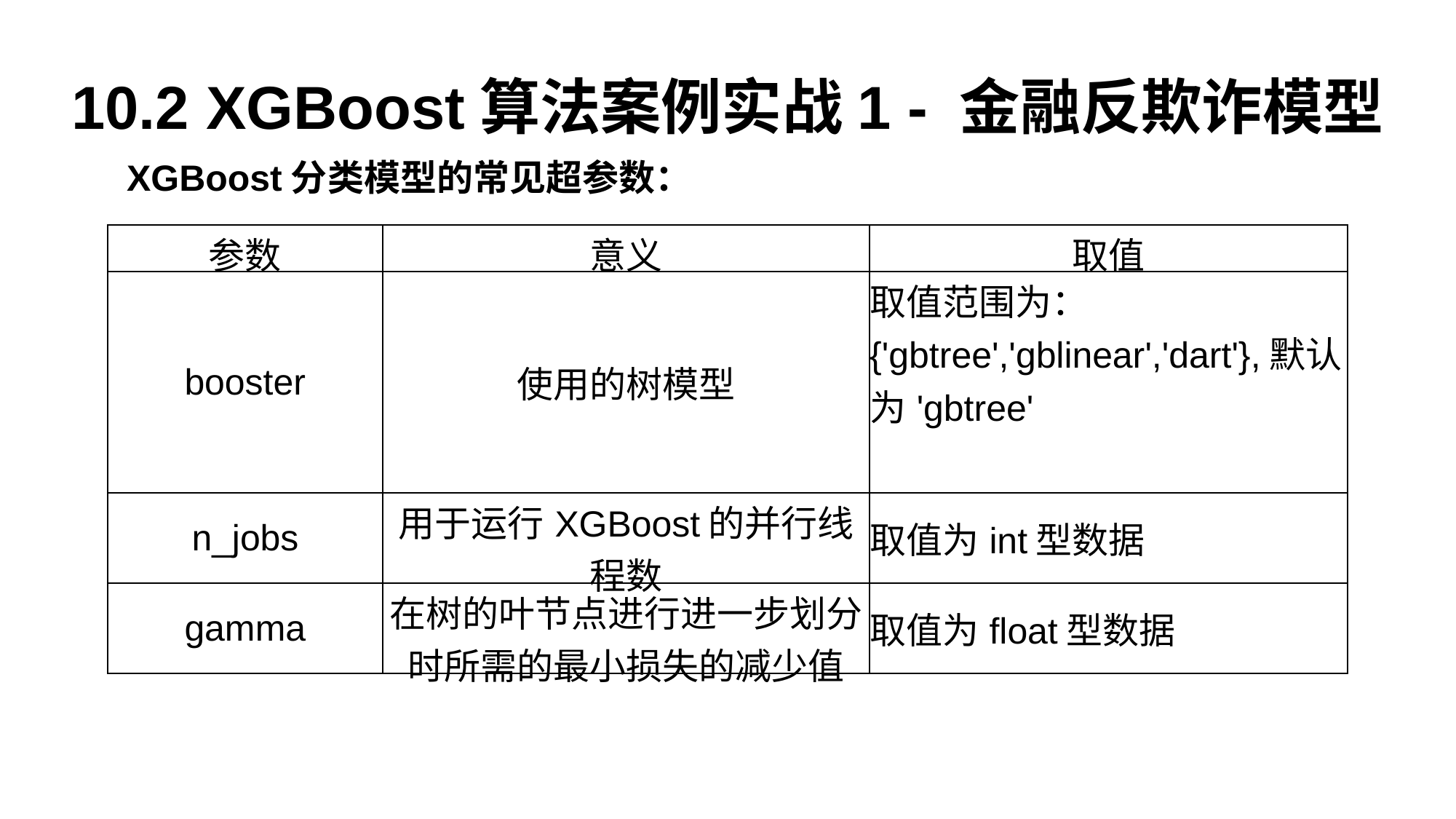

10.2 XGBoost算法案例实战1 - 金融反欺诈模型
XGBoost分类模型的常见超参数：
| 参数 | 意义 | 取值 |
| --- | --- | --- |
| booster | 使用的树模型 | 取值范围为：{'gbtree','gblinear','dart'},默认为'gbtree' |
| n\_jobs | 用于运行XGBoost的并行线程数 | 取值为int型数据 |
| gamma | 在树的叶节点进行进一步划分时所需的最小损失的减少值 | 取值为float型数据 |